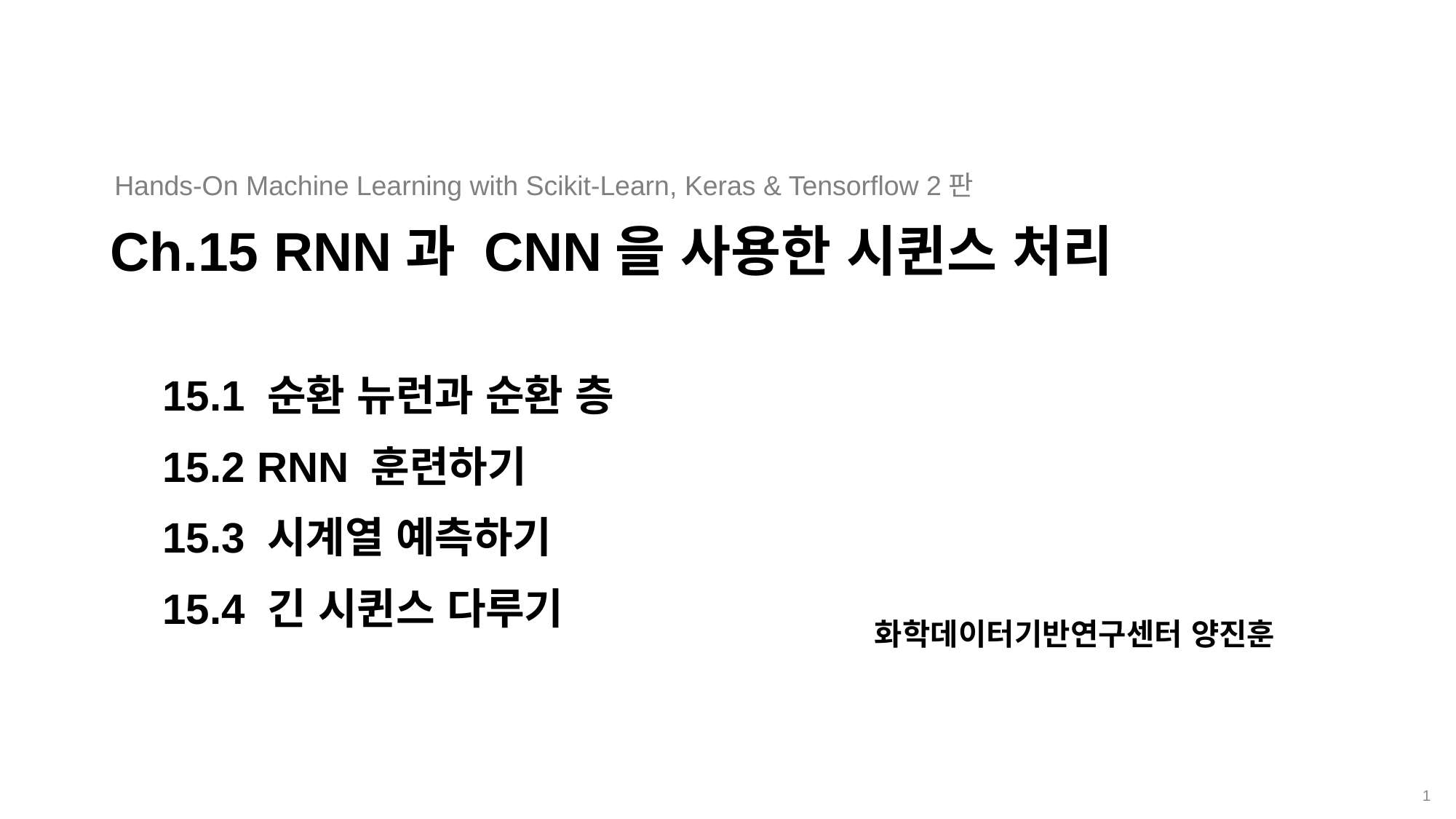

# Ch.15 RNN과 CNN을 사용한 시퀸스 처리
Hands-On Machine Learning with Scikit-Learn, Keras & Tensorflow 2판
15.1 순환 뉴런과 순환 층
15.2 RNN 훈련하기
15.3 시계열 예측하기
15.4 긴 시퀸스 다루기

화학데이터기반연구센터 양진훈
1